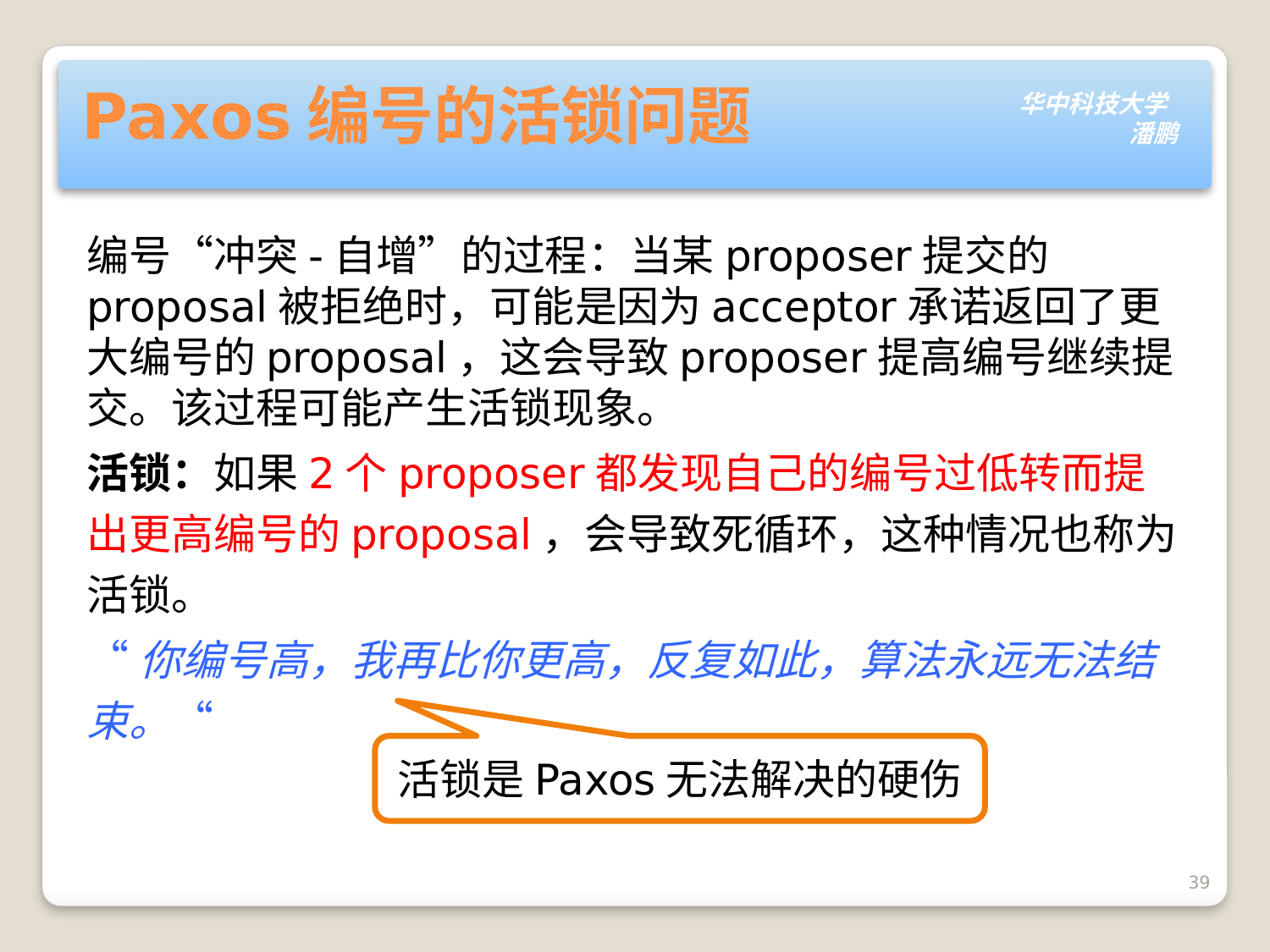

# Paxos编号的活锁问题
编号“冲突-自增”的过程：当某proposer提交的proposal被拒绝时，可能是因为acceptor承诺返回了更大编号的proposal，这会导致proposer提高编号继续提交。该过程可能产生活锁现象。
活锁：如果2个proposer都发现自己的编号过低转而提出更高编号的proposal，会导致死循环，这种情况也称为活锁。
“你编号高，我再比你更高，反复如此，算法永远无法结束。“

活锁是Paxos无法解决的硬伤
39